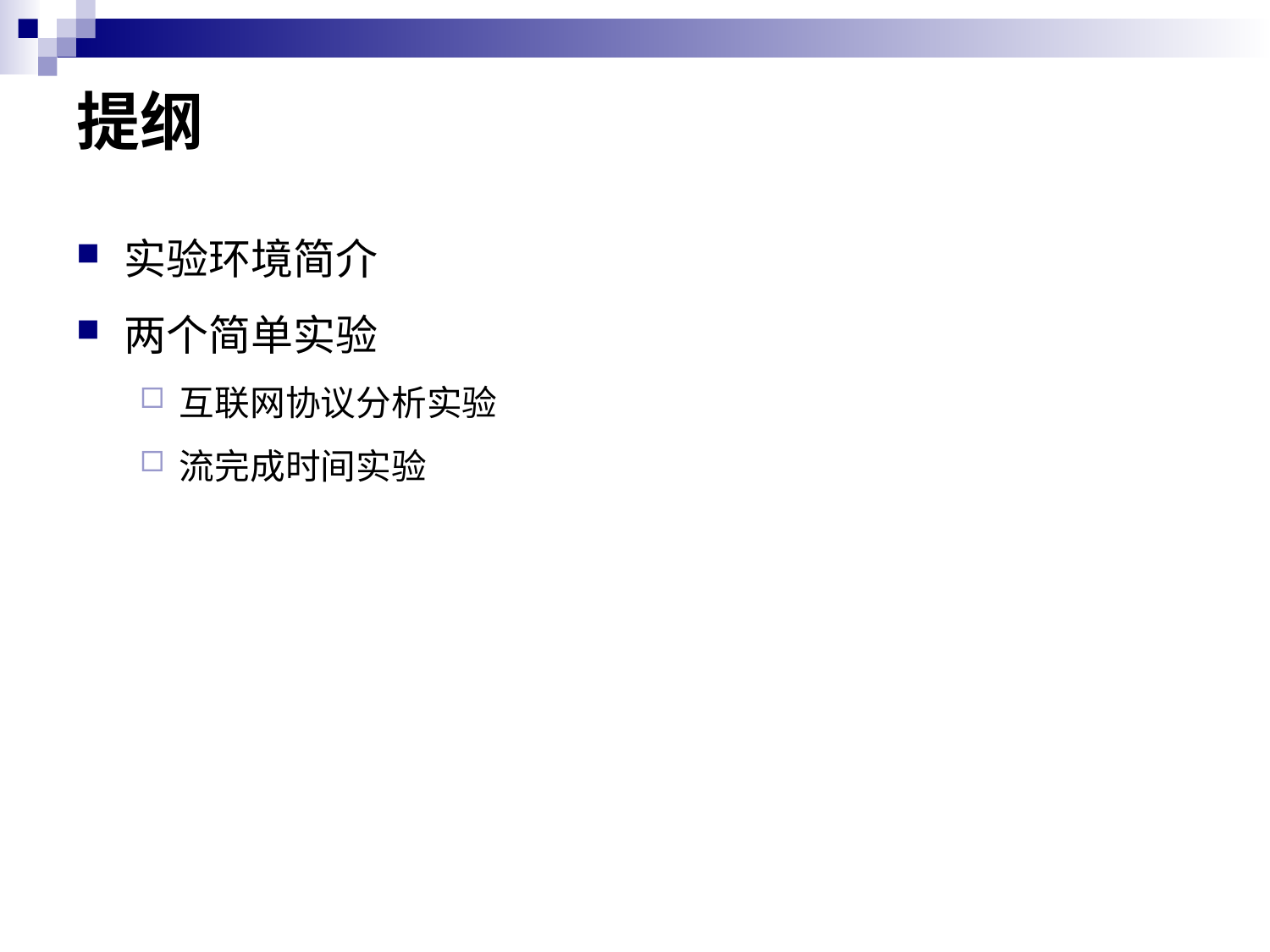

# 提纲
实验环境简介
两个简单实验
互联网协议分析实验
流完成时间实验

2